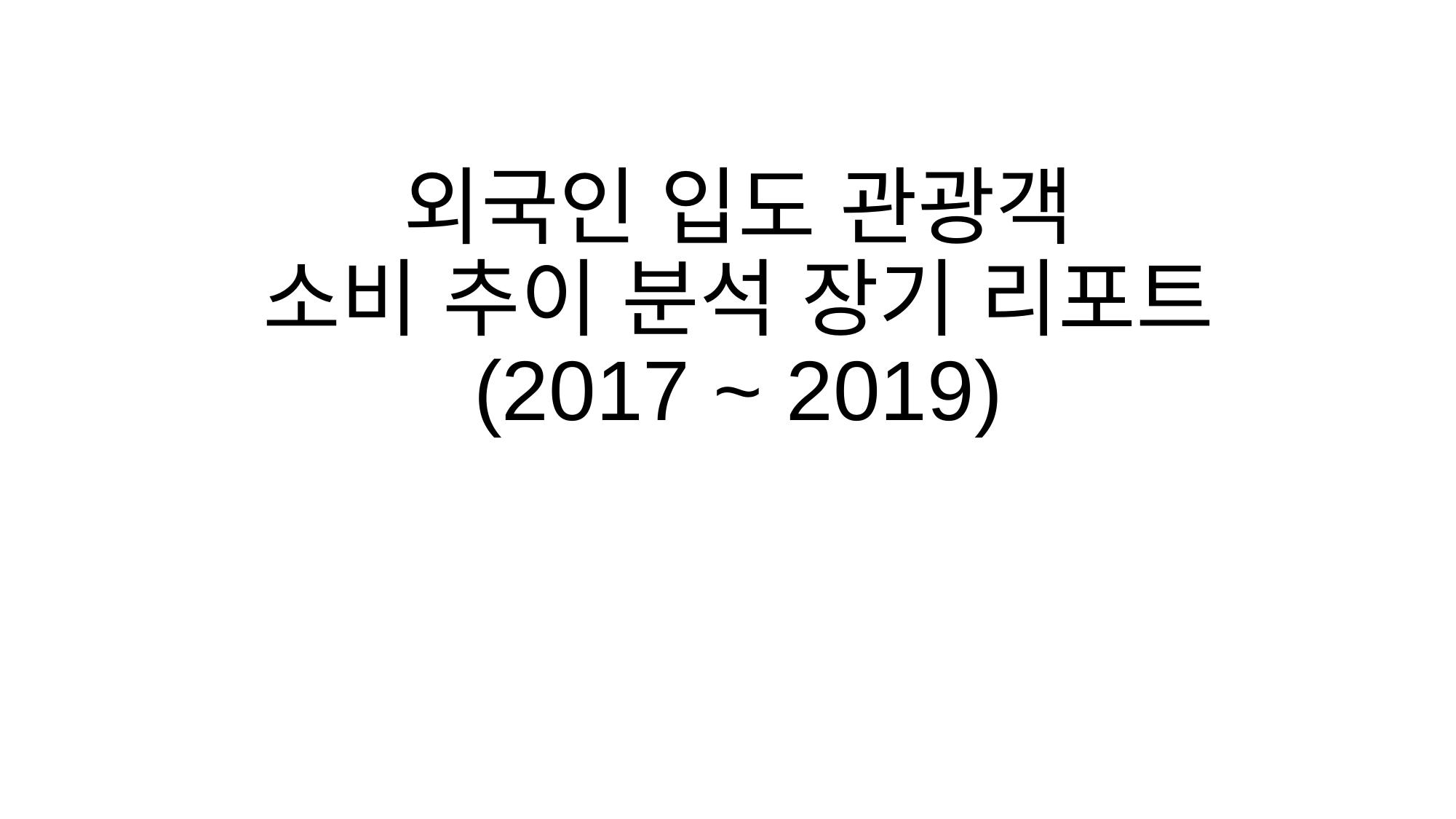

# 외국인 입도 관광객 소비 추이 분석 장기 리포트  (2017 ~ 2019)